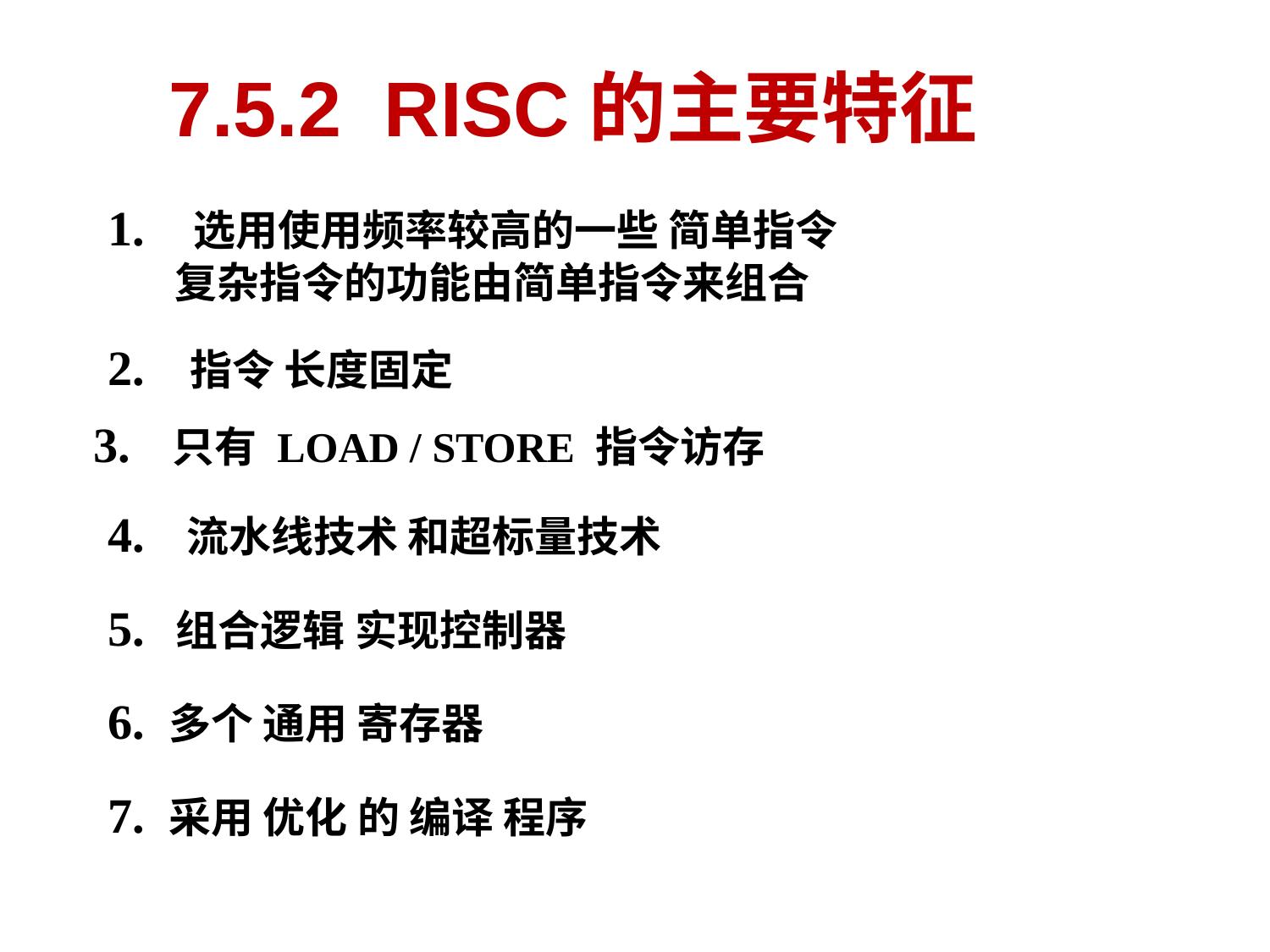

# 7.5.2  RISC的主要特征
1.   选用使用频率较高的一些 简单指令
      复杂指令的功能由简单指令来组合
2.   指令 长度固定
3.   只有 LOAD / STORE 指令访存
4.   流水线技术 和超标量技术
5.  组合逻辑 实现控制器
6. 多个 通用 寄存器
7. 采用 优化 的 编译 程序